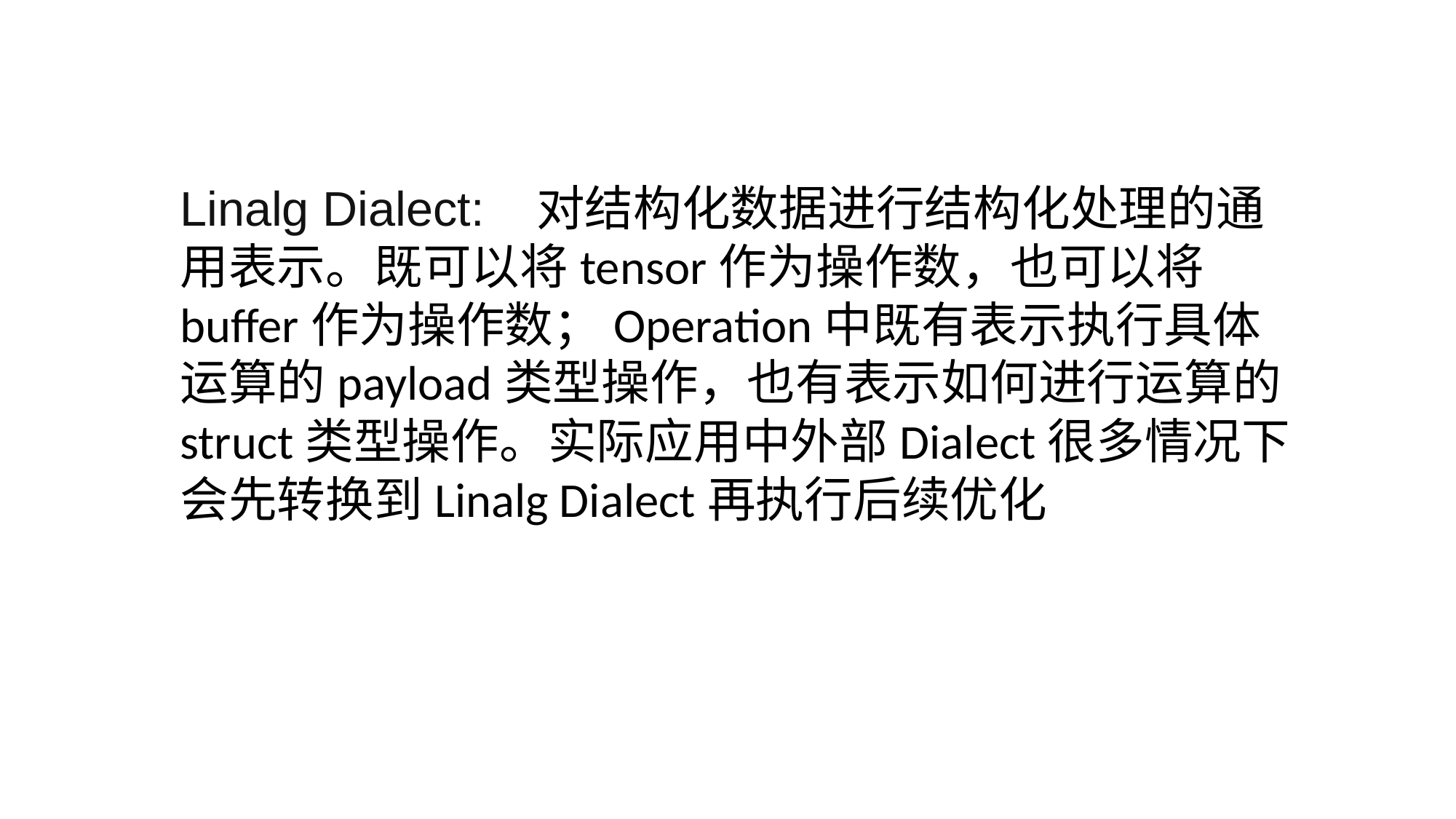

Linalg Dialect:   对结构化数据进行结构化处理的通用表示。既可以将tensor作为操作数，也可以将buffer作为操作数；Operation中既有表示执行具体运算的payload类型操作，也有表示如何进行运算的struct类型操作。实际应用中外部Dialect很多情况下会先转换到Linalg Dialect再执行后续优化